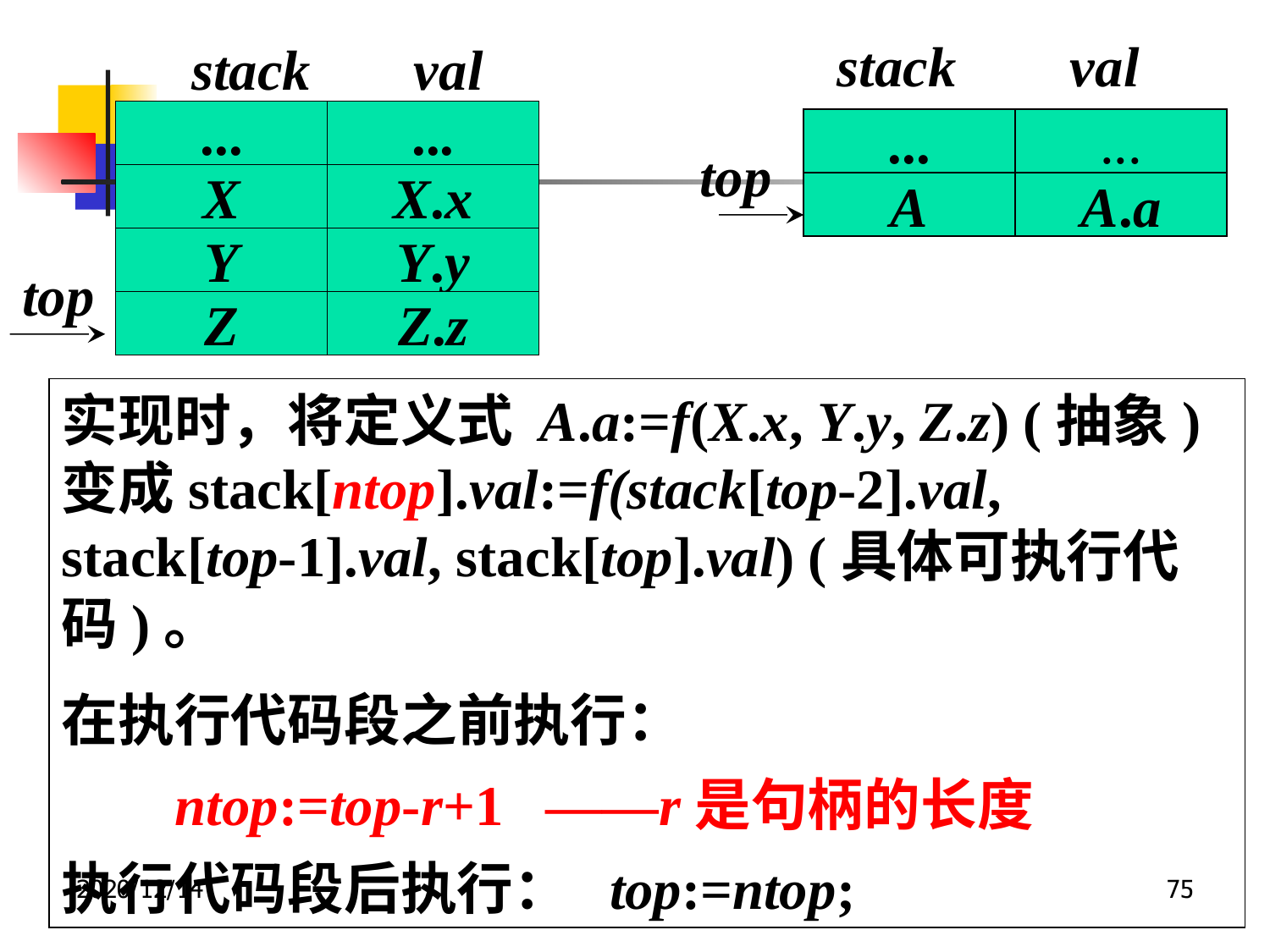

stack
val
stack
val
...
...
...
...
top
X
X.x
A
A.a

Y
Y.y
top
Z
Z.z

实现时，将定义式 A.a:=f(X.x, Y.y, Z.z) (抽象)变成stack[ntop].val:=f(stack[top-2].val, stack[top-1].val, stack[top].val) (具体可执行代码)。
在执行代码段之前执行：
        ntop:=top-r+1   ——r是句柄的长度
执行代码段后执行：  top:=ntop;
2020/12/14
75